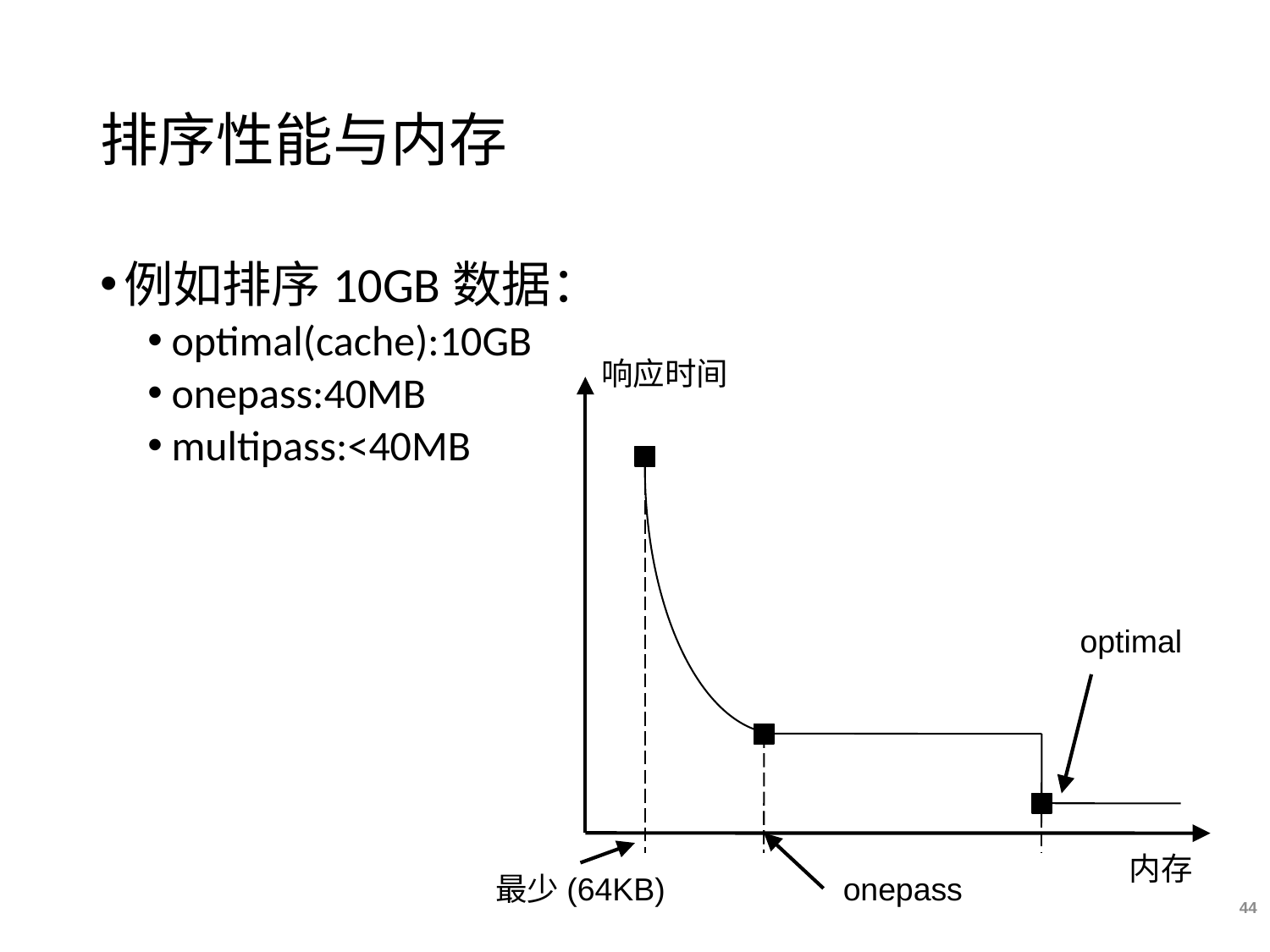

# 排序性能与内存

响应时间

optimal

内存
最少(64KB)
onepass
例如排序10GB数据：
optimal(cache):10GB
onepass:40MB
multipass:<40MB

44